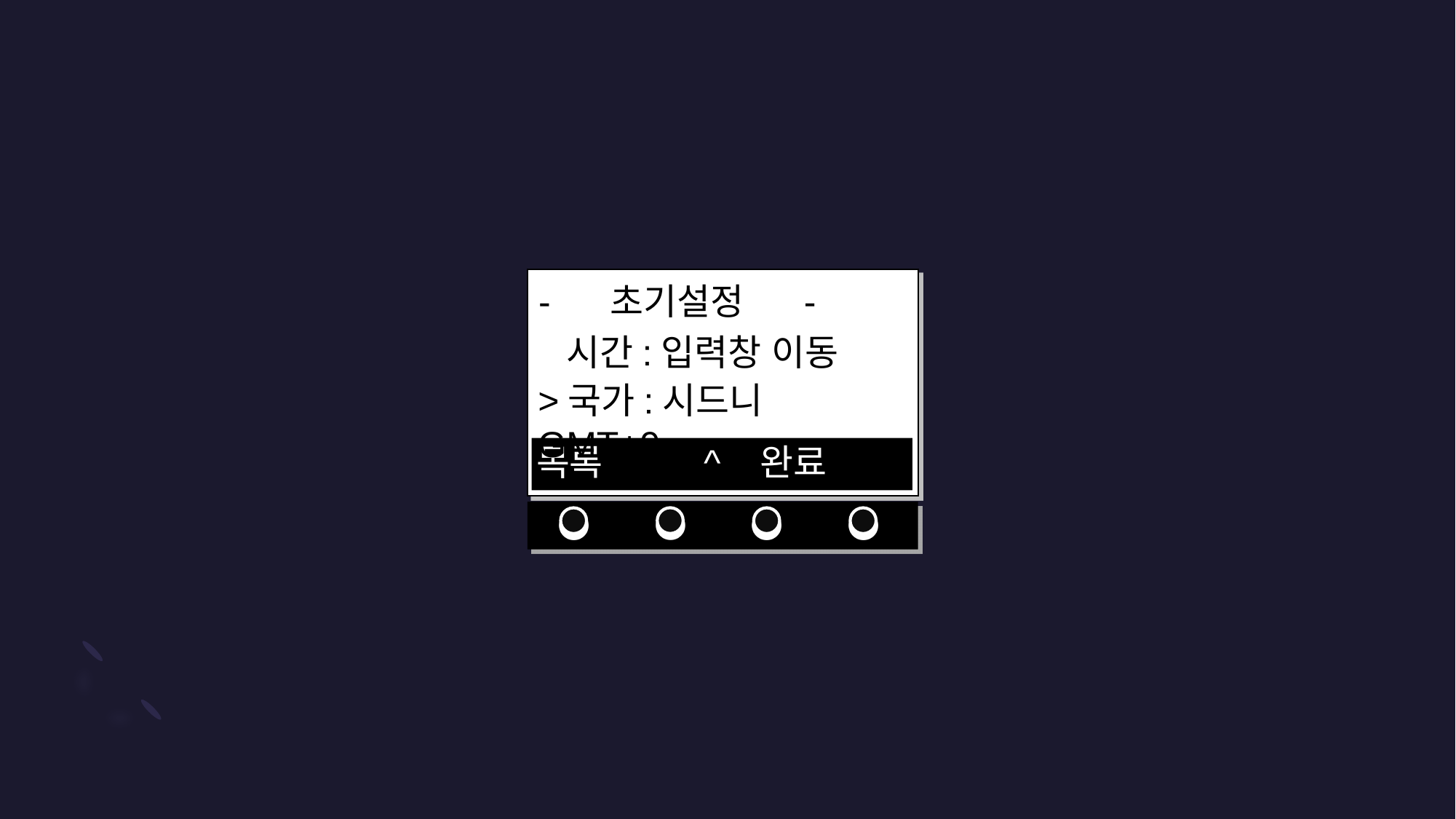

-     초기설정     -
 시간:입력창 이동
>국가:시드니    GMT+9

목록         ^   완료